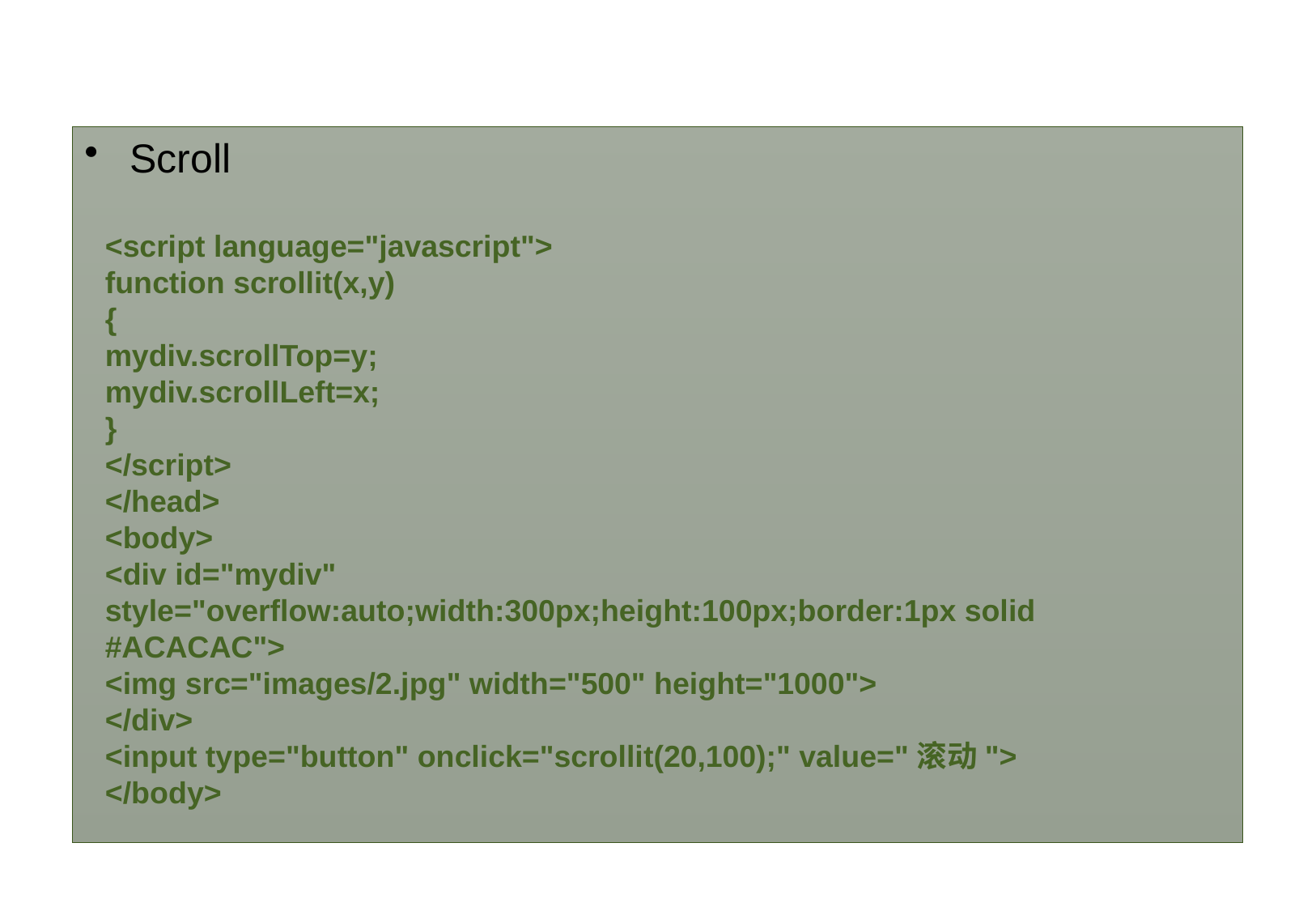

#
Scroll
<script language="javascript">
function scrollit(x,y)
{
mydiv.scrollTop=y;
mydiv.scrollLeft=x;
}
</script>
</head>
<body>
<div id="mydiv" style="overflow:auto;width:300px;height:100px;border:1px solid #ACACAC">
<img src="images/2.jpg" width="500" height="1000">
</div>
<input type="button" onclick="scrollit(20,100);" value="滚动">
</body>